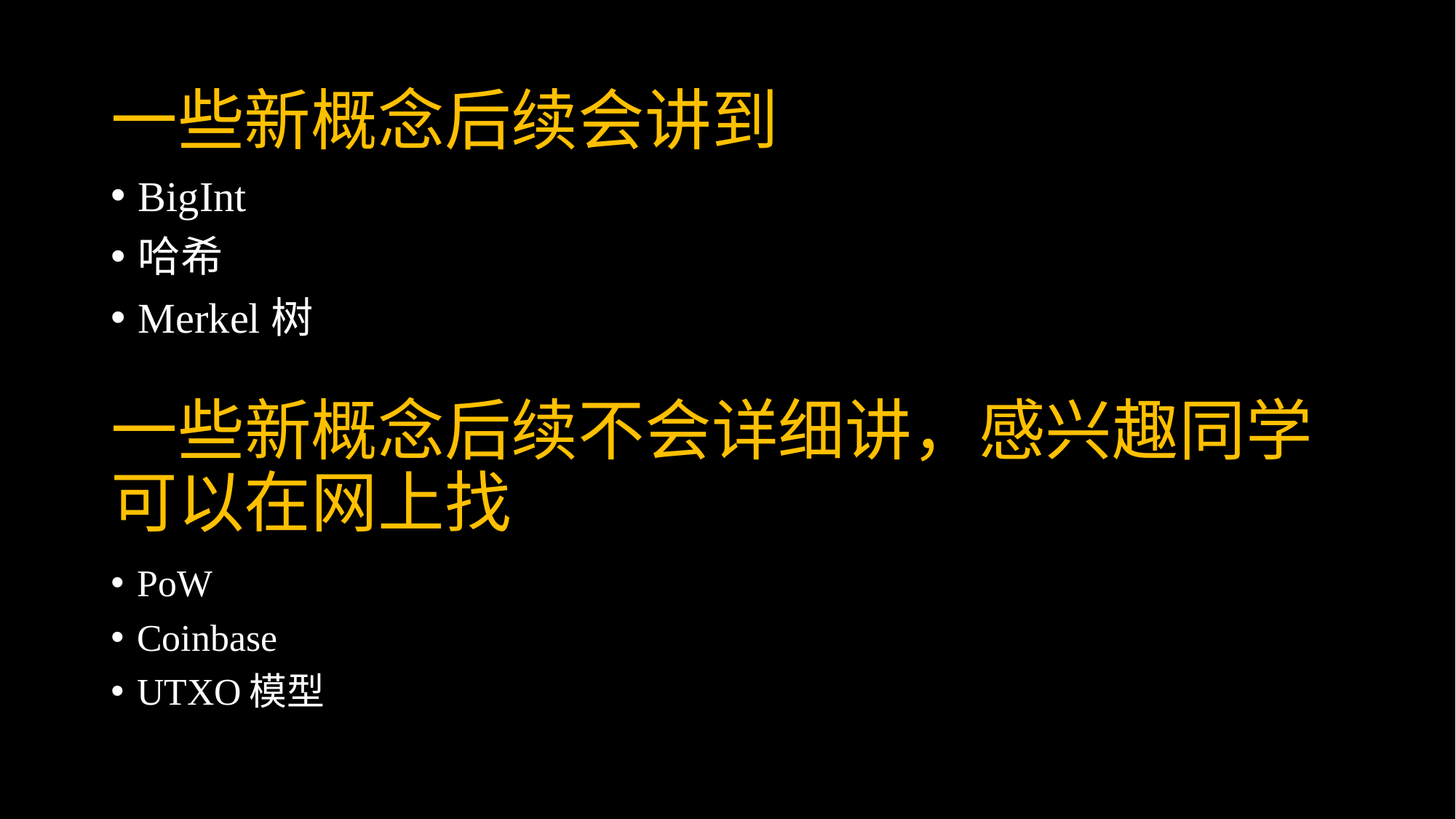

# 一些新概念后续会讲到
BigInt
哈希
Merkel树

一些新概念后续不会详细讲，感兴趣同学可以在网上找
PoW
Coinbase
UTXO模型